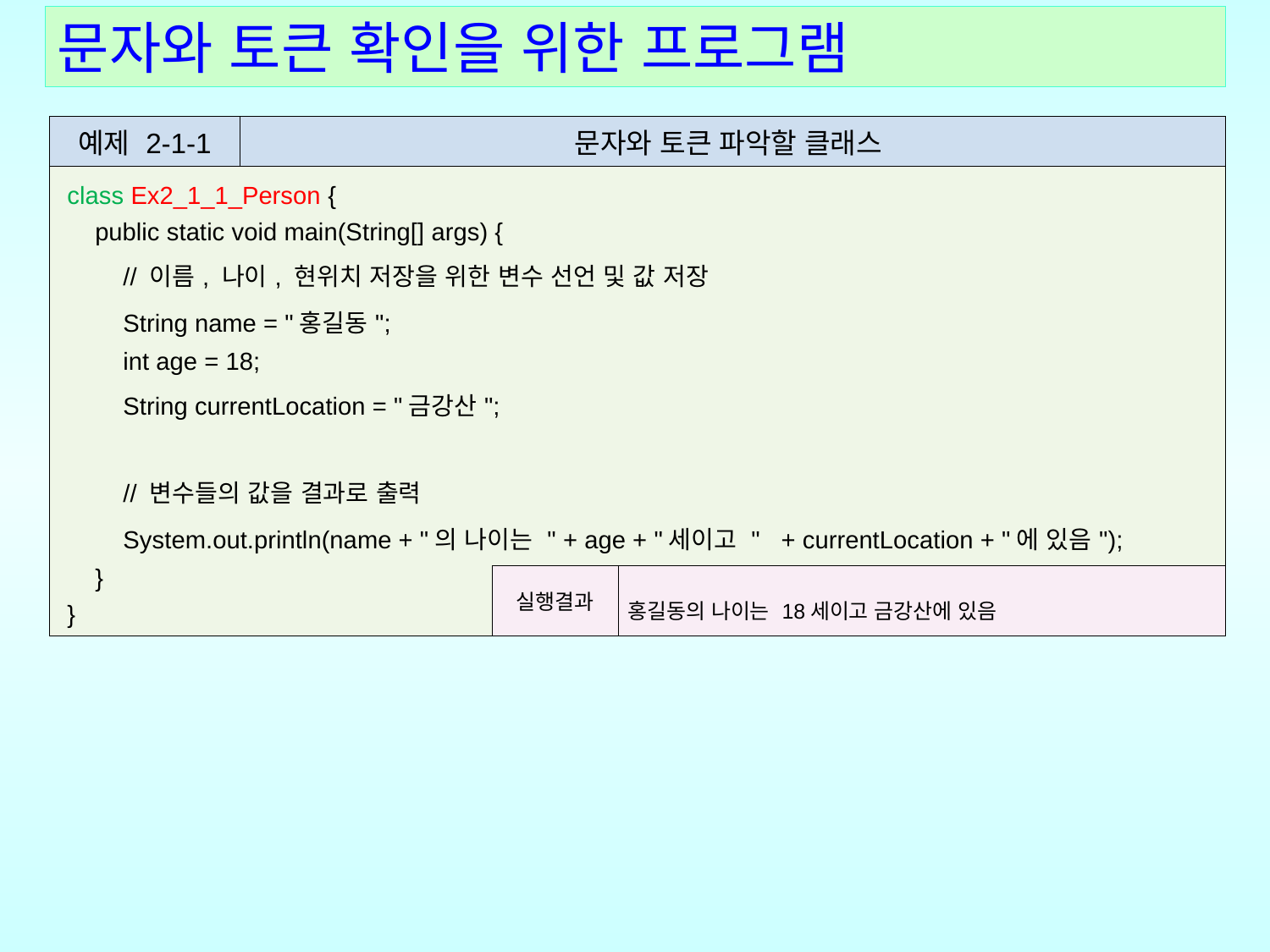

문자와 토큰 확인을 위한 프로그램

| 예제 2-1-1 | 문자와 토큰 파악할 클래스 |
| --- | --- |
| class Ex2\_1\_1\_Person { public static void main(String[] args) { // 이름, 나이, 현위치 저장을 위한 변수 선언 및 값 저장 String name = "홍길동"; int age = 18; String currentLocation = "금강산"; // 변수들의 값을 결과로 출력 System.out.println(name + "의 나이는 " + age + "세이고 " + currentLocation + "에 있음"); } } |  |
| 실행결과 | 홍길동의 나이는 18세이고 금강산에 있음 |  |
| --- | --- | --- |